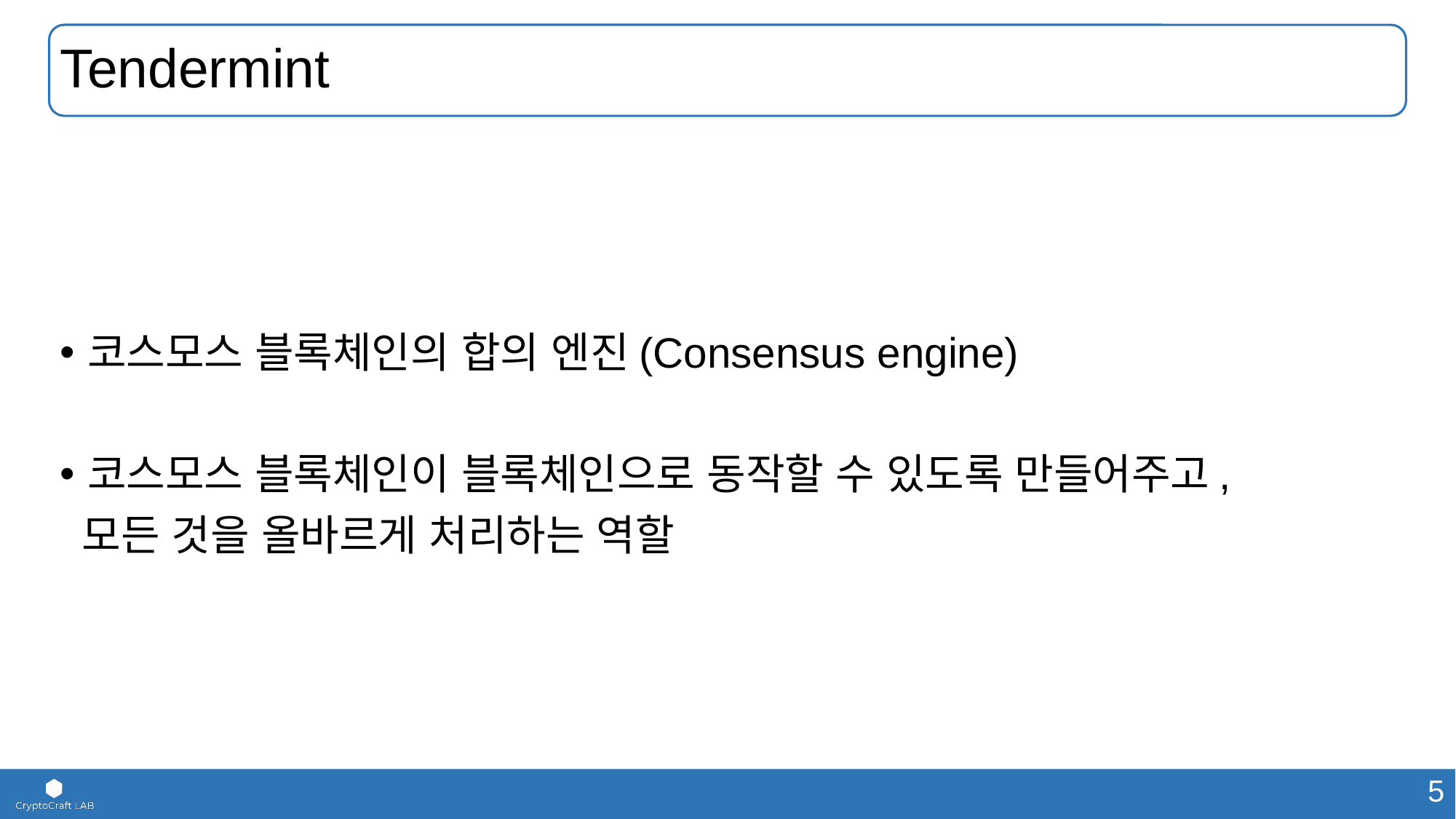

# Tendermint

코스모스 블록체인의 합의 엔진(Consensus engine)

코스모스 블록체인이 블록체인으로 동작할 수 있도록 만들어주고,
 모든 것을 올바르게 처리하는 역할